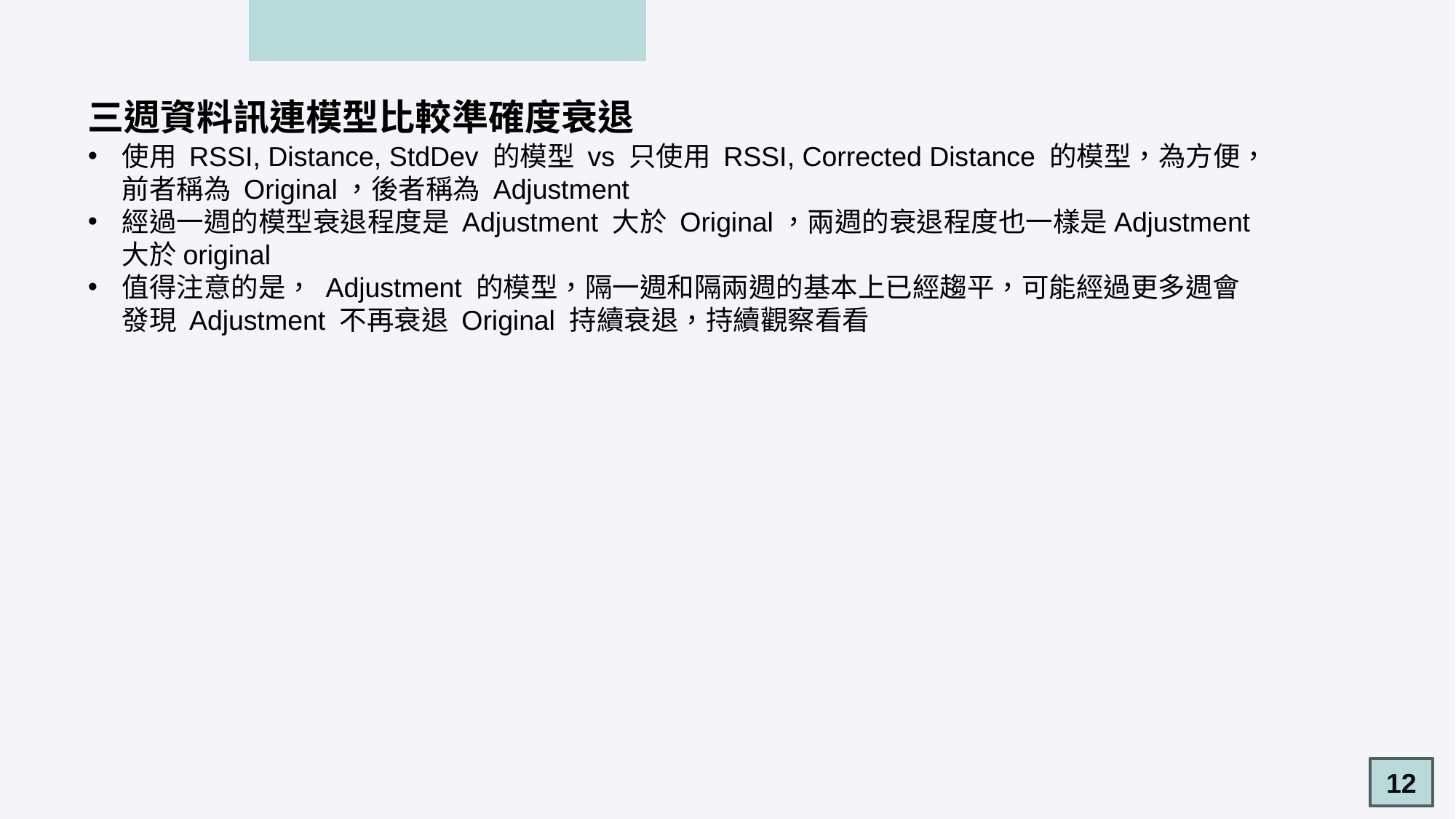

三週資料訊連模型比較準確度衰退
使用 RSSI, Distance, StdDev 的模型 vs 只使用 RSSI, Corrected Distance 的模型，為方便，前者稱為 Original，後者稱為 Adjustment
經過一週的模型衰退程度是 Adjustment 大於 Original，兩週的衰退程度也一樣是Adjustment大於original
值得注意的是， Adjustment 的模型，隔一週和隔兩週的基本上已經趨平，可能經過更多週會發現 Adjustment 不再衰退 Original 持續衰退，持續觀察看看
12